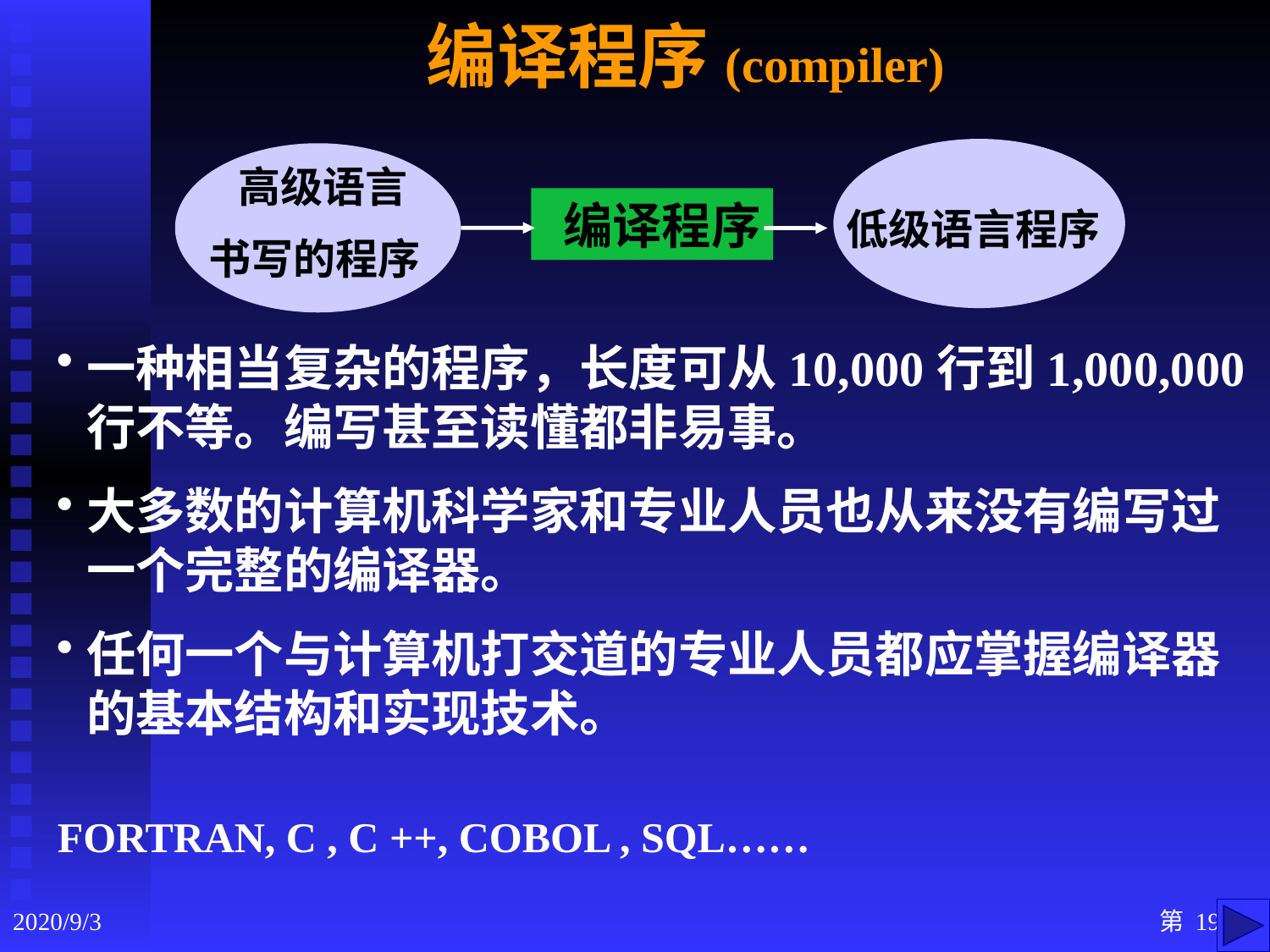

编译程序(compiler)

  高级语言
书写的程序

 编译程序
低级语言程序

一种相当复杂的程序，长度可从10,000行到1,000,000行不等。编写甚至读懂都非易事。
大多数的计算机科学家和专业人员也从来没有编写过一个完整的编译器。
任何一个与计算机打交道的专业人员都应掌握编译器的基本结构和实现技术。
FORTRAN, C , C ++, COBOL , SQL……
2020/9/3
第 19 页